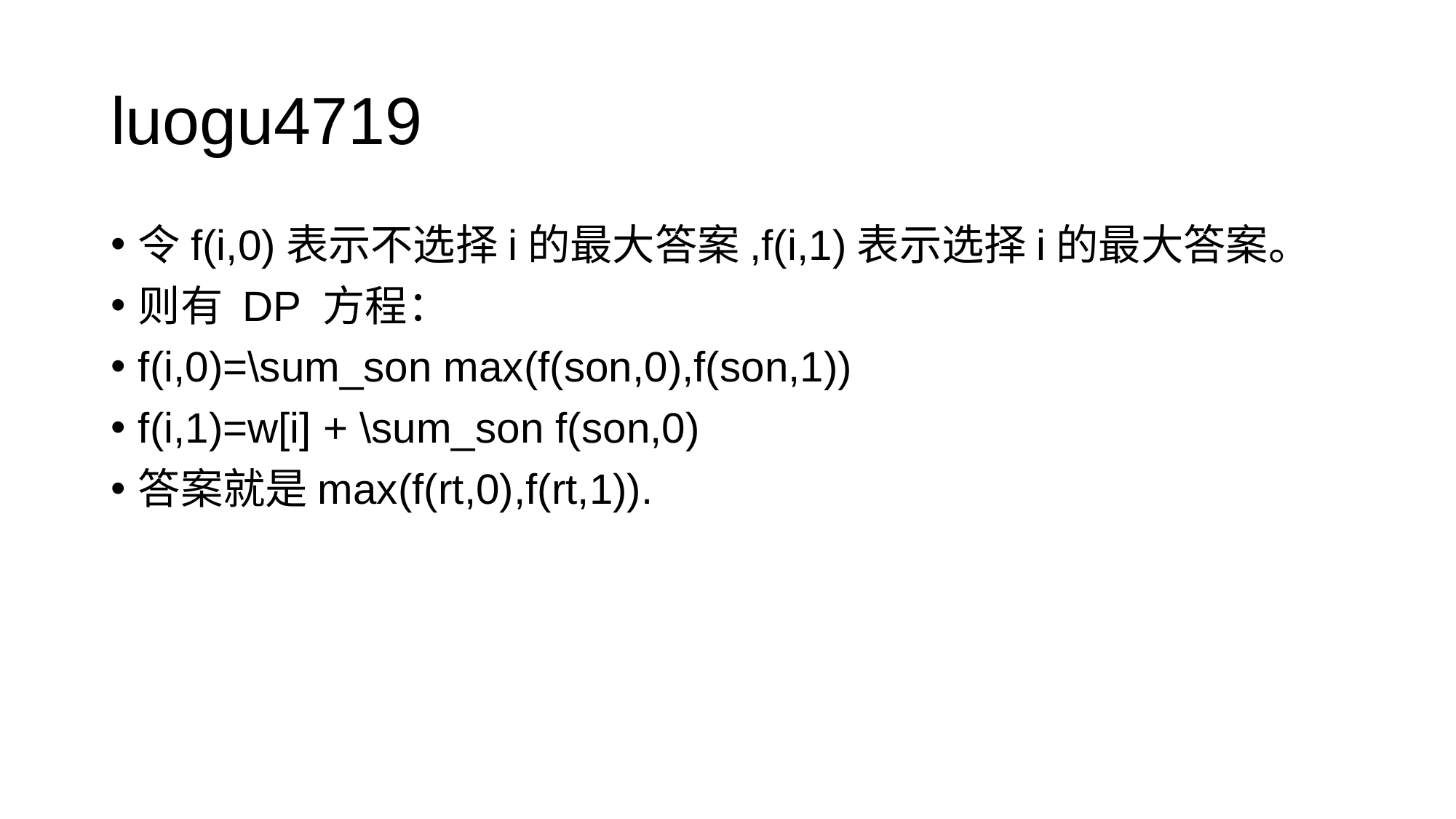

# luogu4719
令f(i,0)表示不选择i的最大答案,f(i,1)表示选择i的最大答案。
则有 DP 方程：
f(i,0)=\sum_son max(f(son,0),f(son,1))
f(i,1)=w[i] + \sum_son f(son,0)
答案就是max(f(rt,0),f(rt,1)).